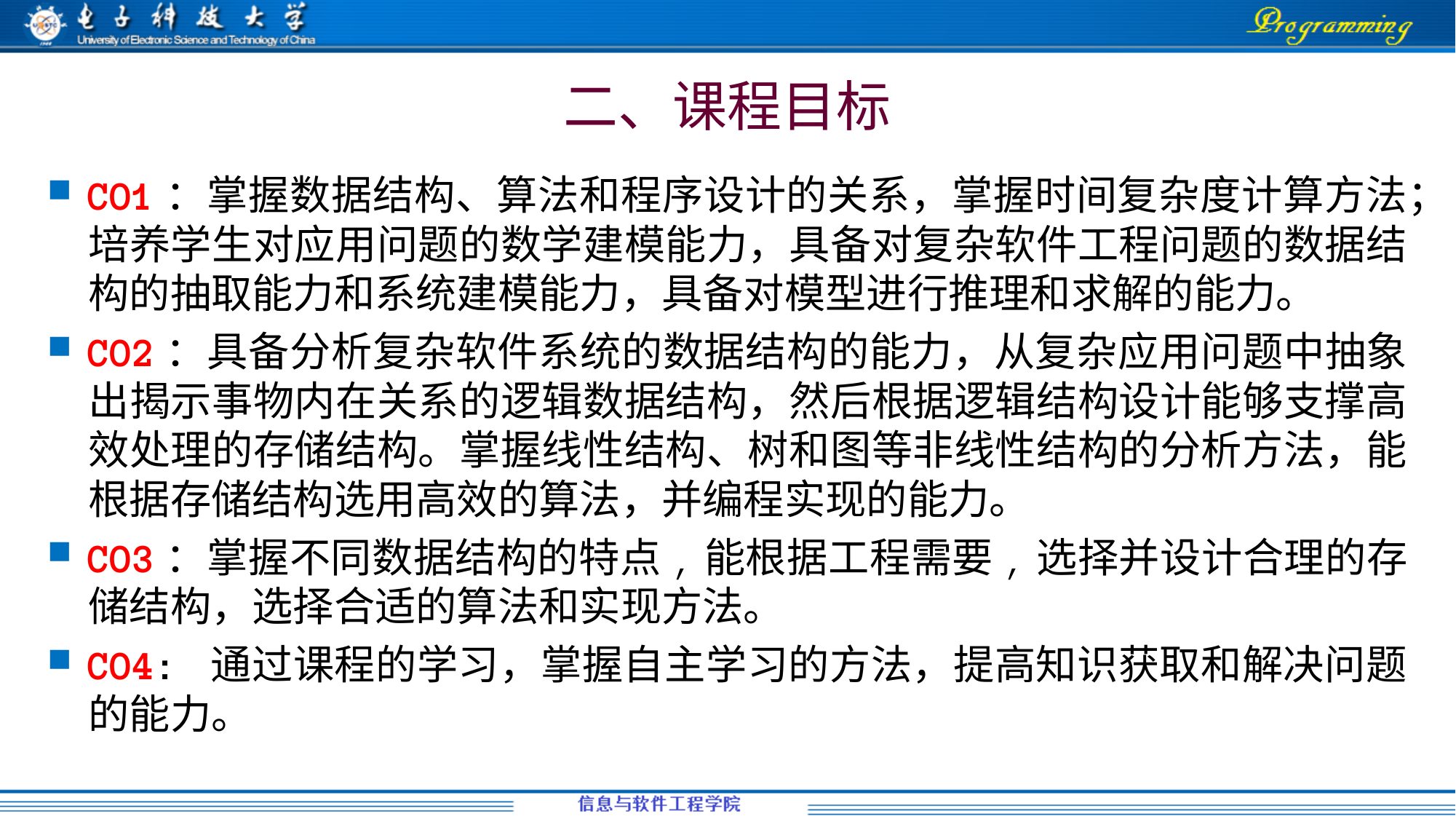

# 二、课程目标
CO1：掌握数据结构、算法和程序设计的关系，掌握时间复杂度计算方法；培养学生对应用问题的数学建模能力，具备对复杂软件工程问题的数据结构的抽取能力和系统建模能力，具备对模型进行推理和求解的能力。
CO2：具备分析复杂软件系统的数据结构的能力，从复杂应用问题中抽象出揭示事物内在关系的逻辑数据结构，然后根据逻辑结构设计能够支撑高效处理的存储结构。掌握线性结构、树和图等非线性结构的分析方法，能根据存储结构选用高效的算法，并编程实现的能力。
CO3：掌握不同数据结构的特点,能根据工程需要,选择并设计合理的存储结构，选择合适的算法和实现方法。
CO4: 通过课程的学习，掌握自主学习的方法，提高知识获取和解决问题的能力。